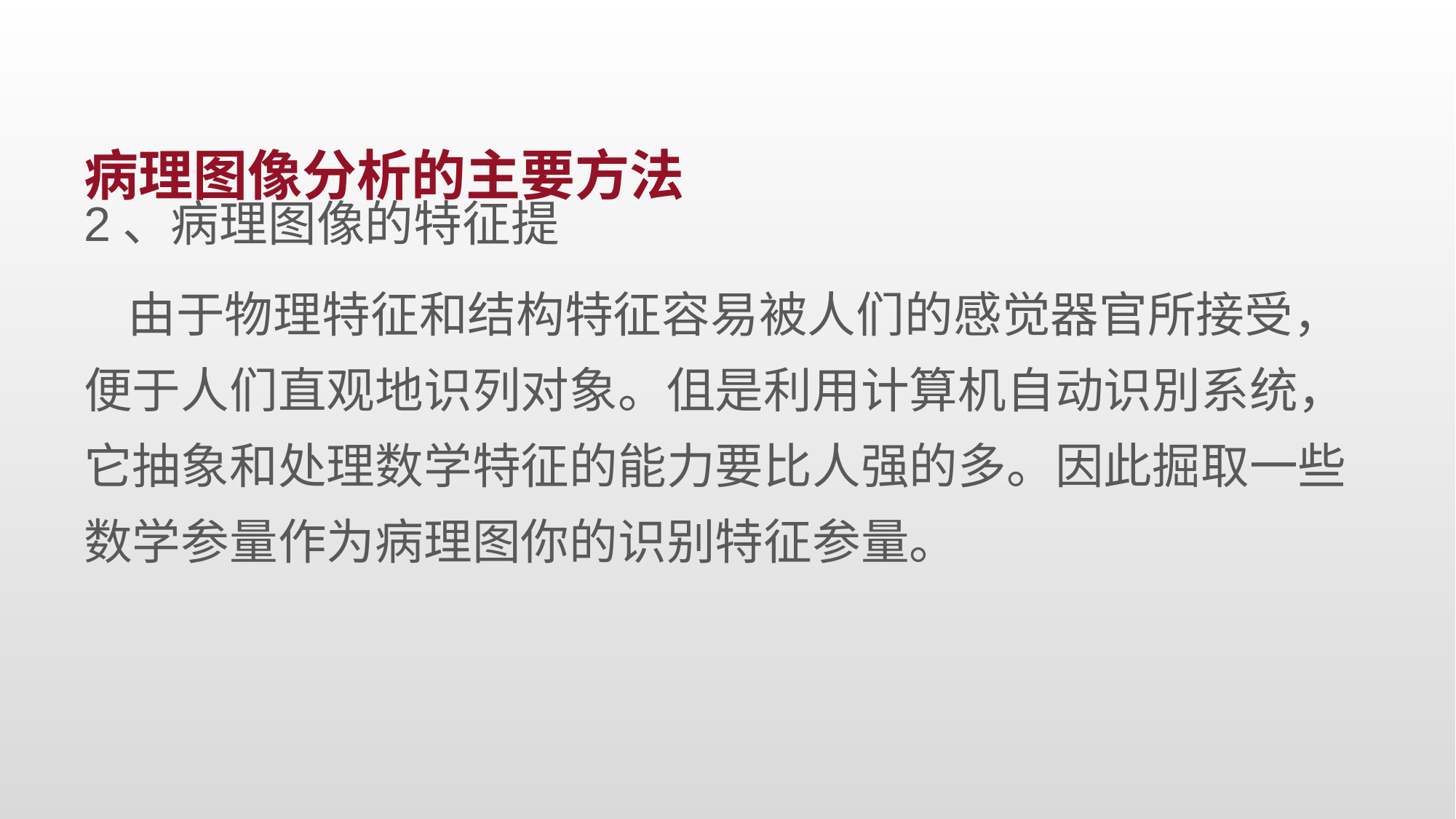

病理图像分析的主要方法

2、病理图像的特征提
       由于物理特征和结构特征容易被人们的感觉器官所接受，便于人们直观地识列对象。伹是利用计算机自动识別系统，它抽象和处理数学特征的能力要比人强的多。因此掘取一些数学参量作为病理图你的识别特征参量。